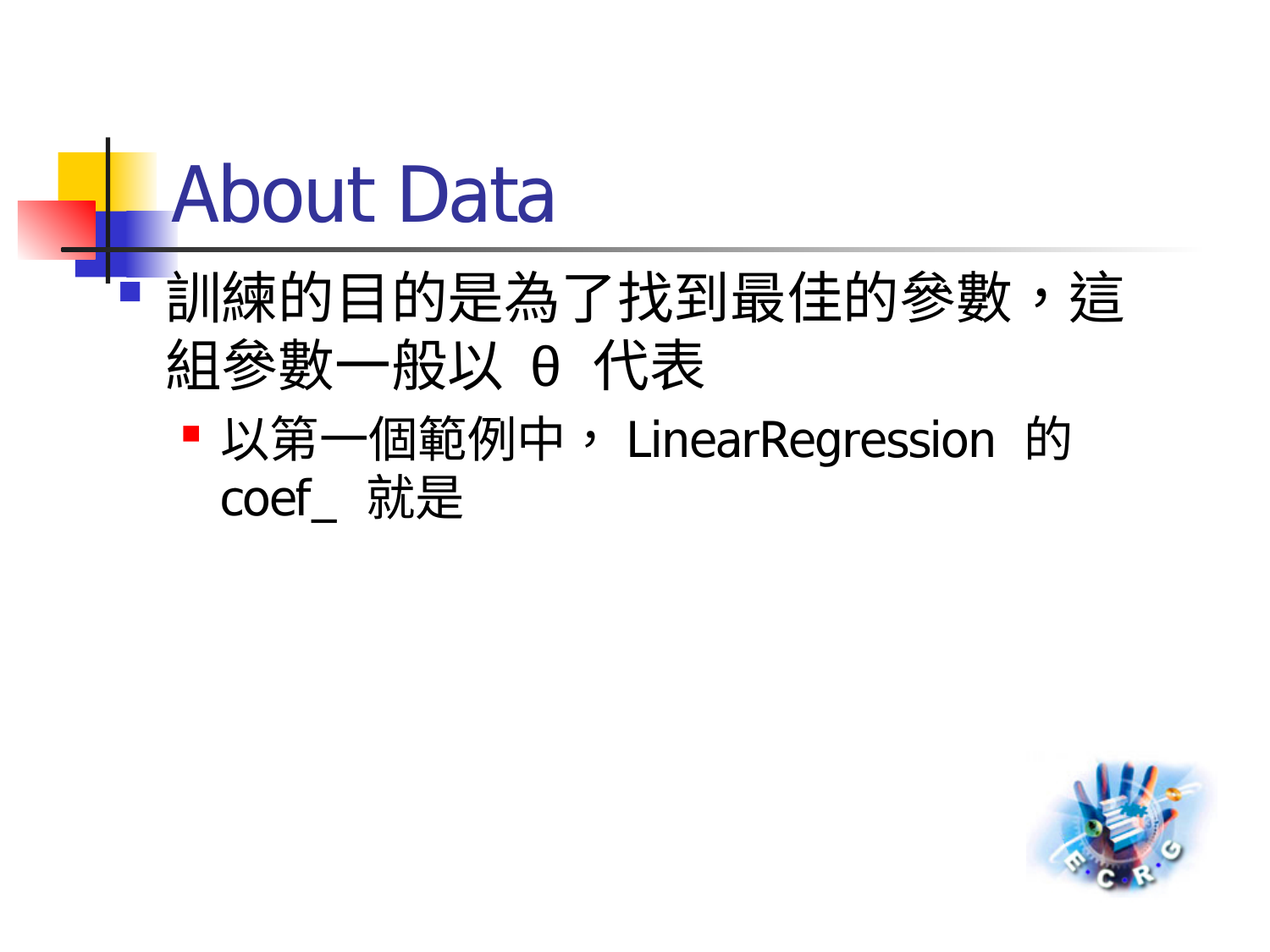

# About Data
訓練的目的是為了找到最佳的參數，這組參數一般以 θ 代表
以第一個範例中，LinearRegression 的 coef_ 就是